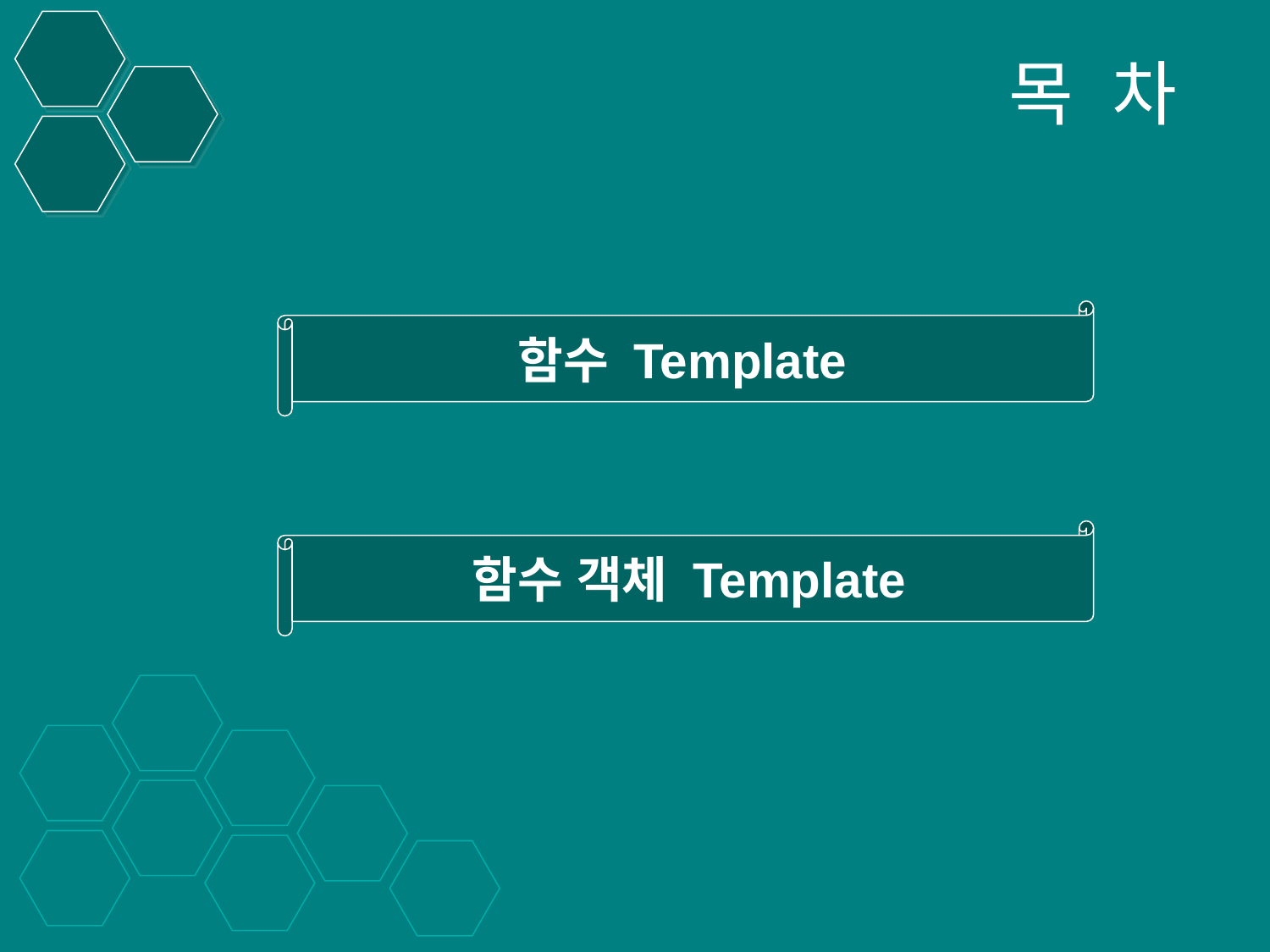

# 목  차
함수 Template
함수 객체 Template